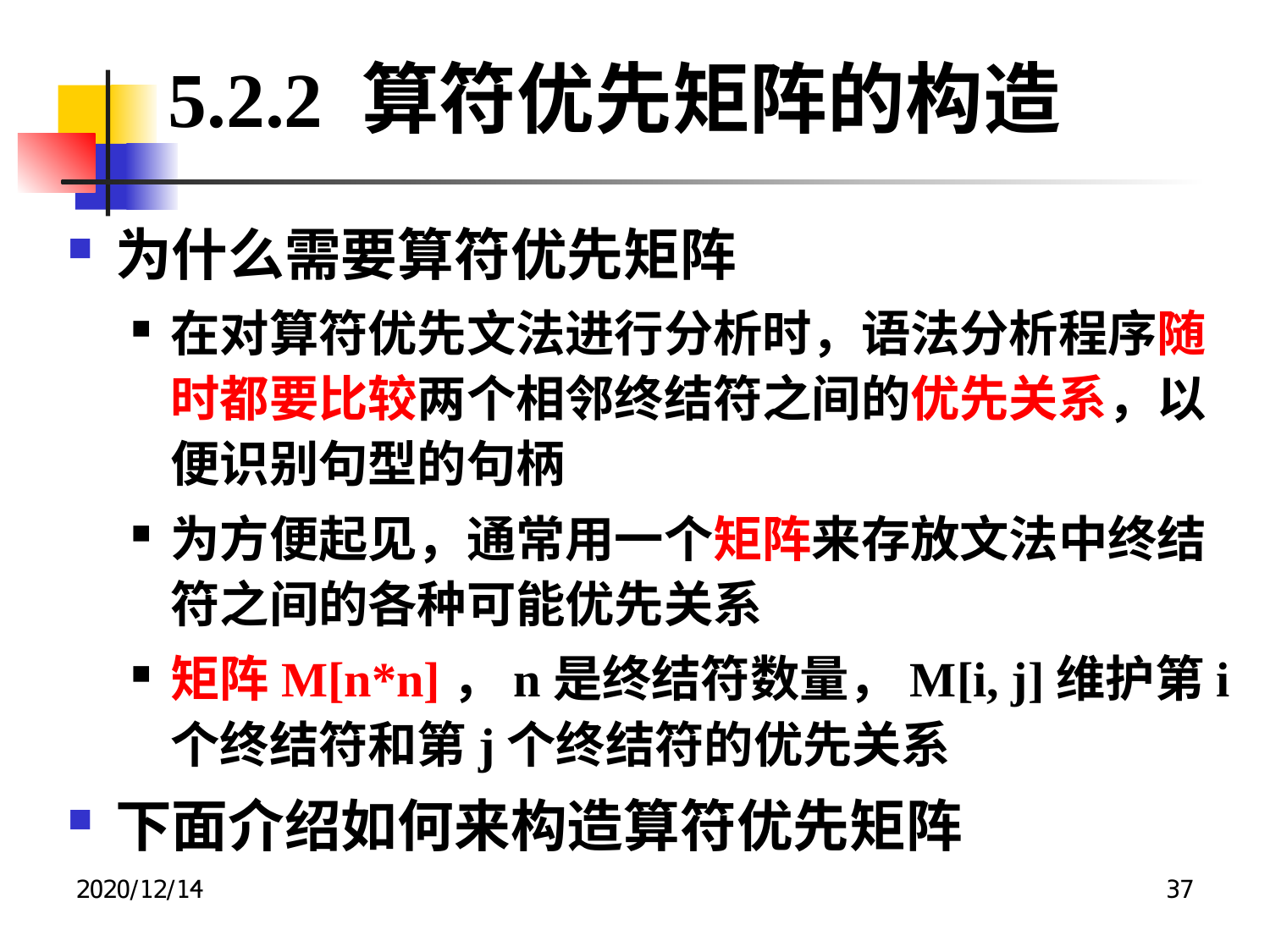

5.2.2 算符优先矩阵的构造
为什么需要算符优先矩阵
在对算符优先文法进行分析时，语法分析程序随时都要比较两个相邻终结符之间的优先关系，以便识别句型的句柄
为方便起见，通常用一个矩阵来存放文法中终结符之间的各种可能优先关系
矩阵M[n*n]，n是终结符数量，M[i, j]维护第i个终结符和第j个终结符的优先关系
下面介绍如何来构造算符优先矩阵
2020/12/14
37